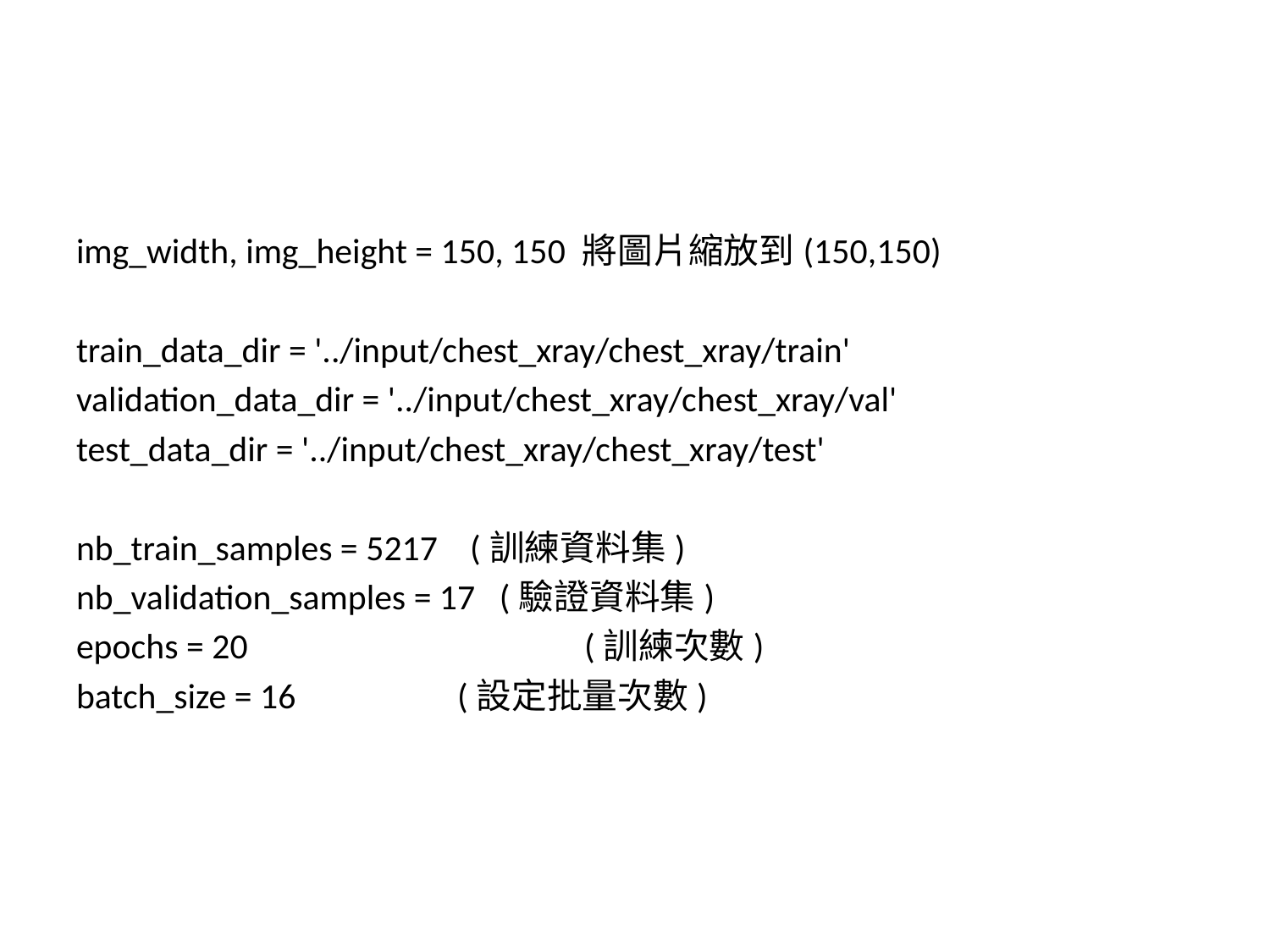

img_width, img_height = 150, 150 將圖片縮放到(150,150)

train_data_dir = '../input/chest_xray/chest_xray/train'
validation_data_dir = '../input/chest_xray/chest_xray/val'
test_data_dir = '../input/chest_xray/chest_xray/test'

nb_train_samples = 5217    (訓練資料集)
nb_validation_samples = 17   (驗證資料集)
epochs = 20			(訓練次數)
batch_size = 16         	(設定批量次數)